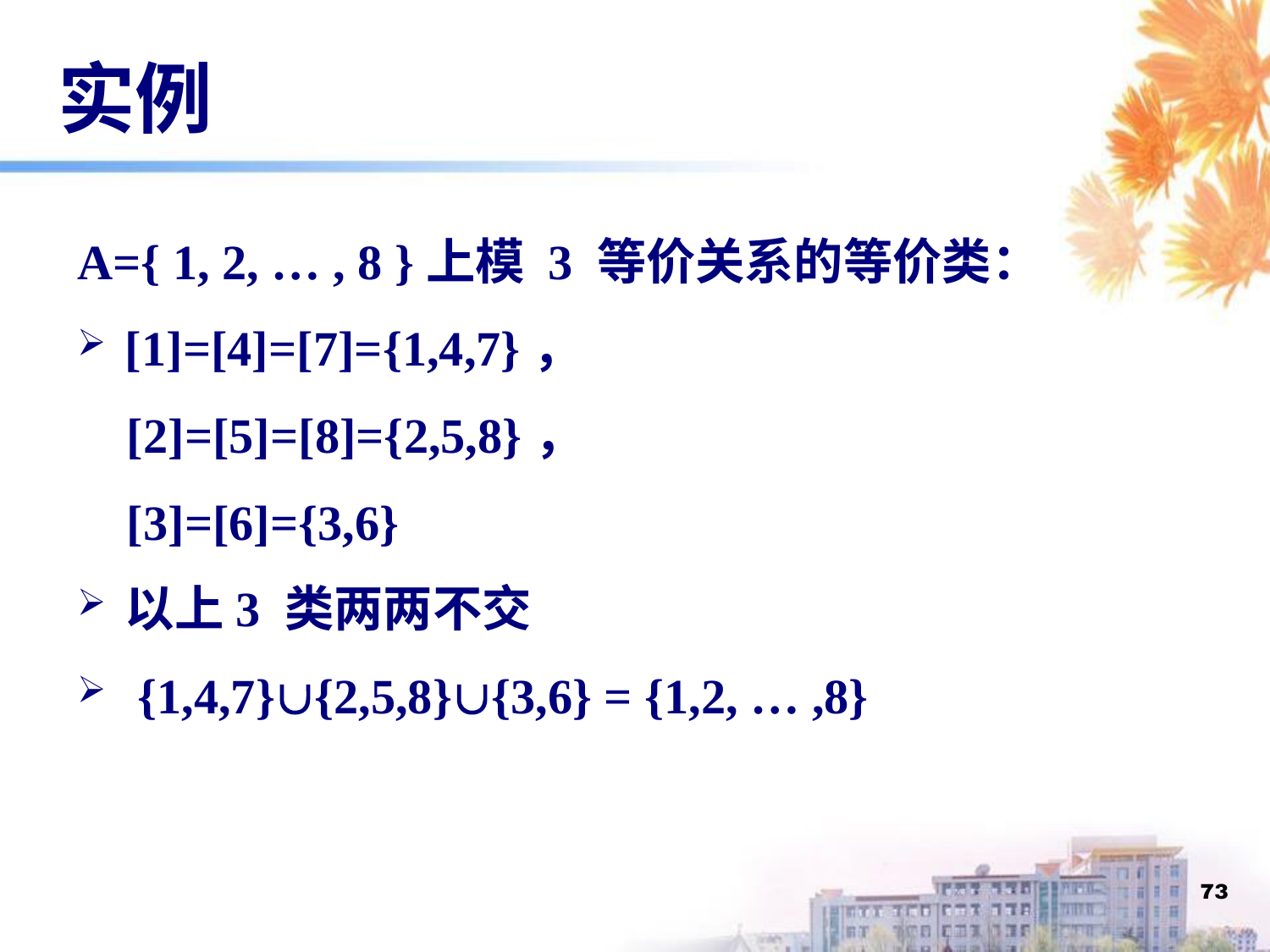

# 实例
A={ 1, 2, … , 8 }上模 3 等价关系的等价类：
[1]=[4]=[7]={1,4,7}，
    [2]=[5]=[8]={2,5,8}，
    [3]=[6]={3,6}
以上3 类两两不交
 {1,4,7}∪{2,5,8}∪{3,6} = {1,2, … ,8}

73